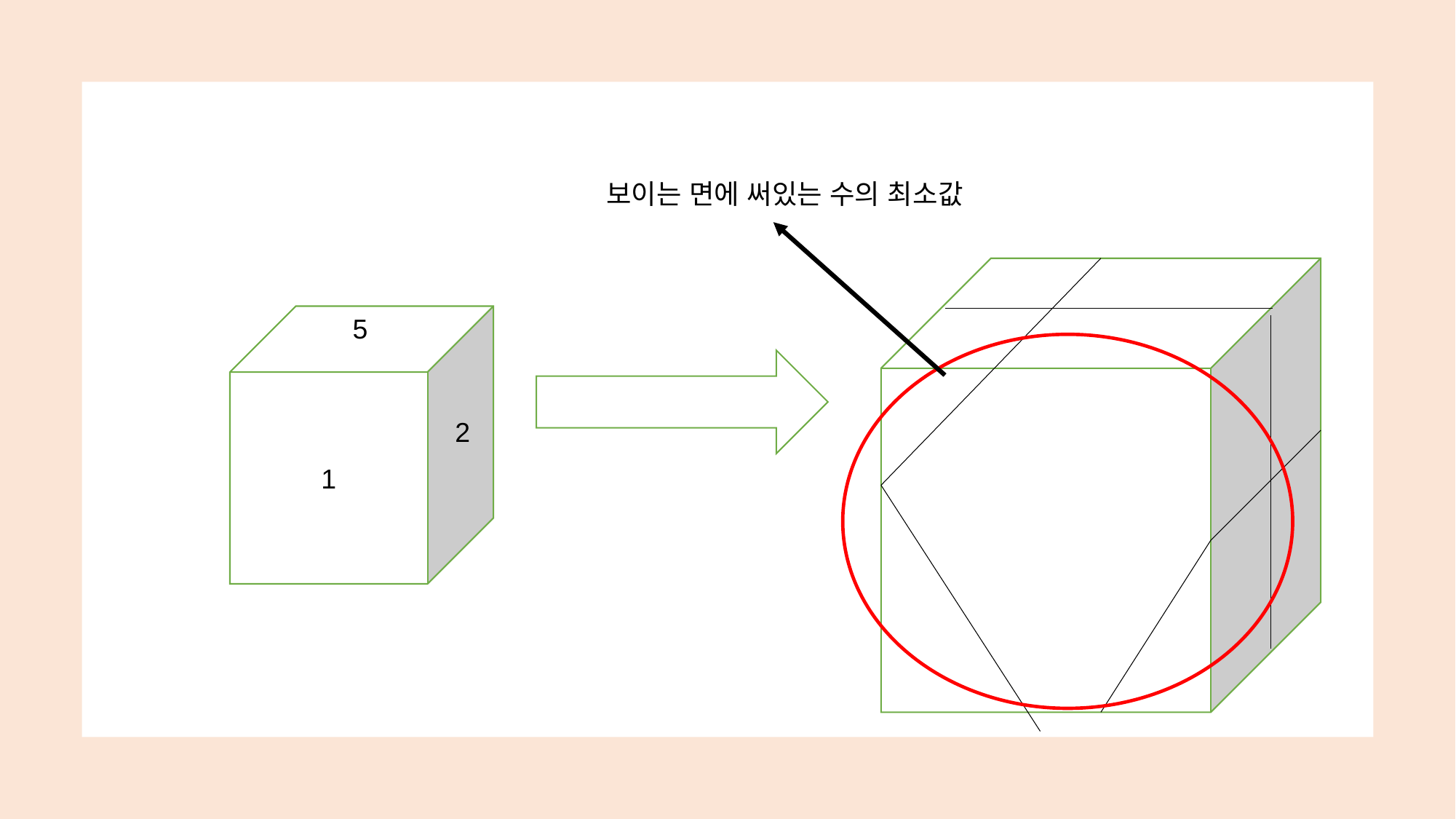

보이는 면에 써있는 수의 최소값

1
5

2